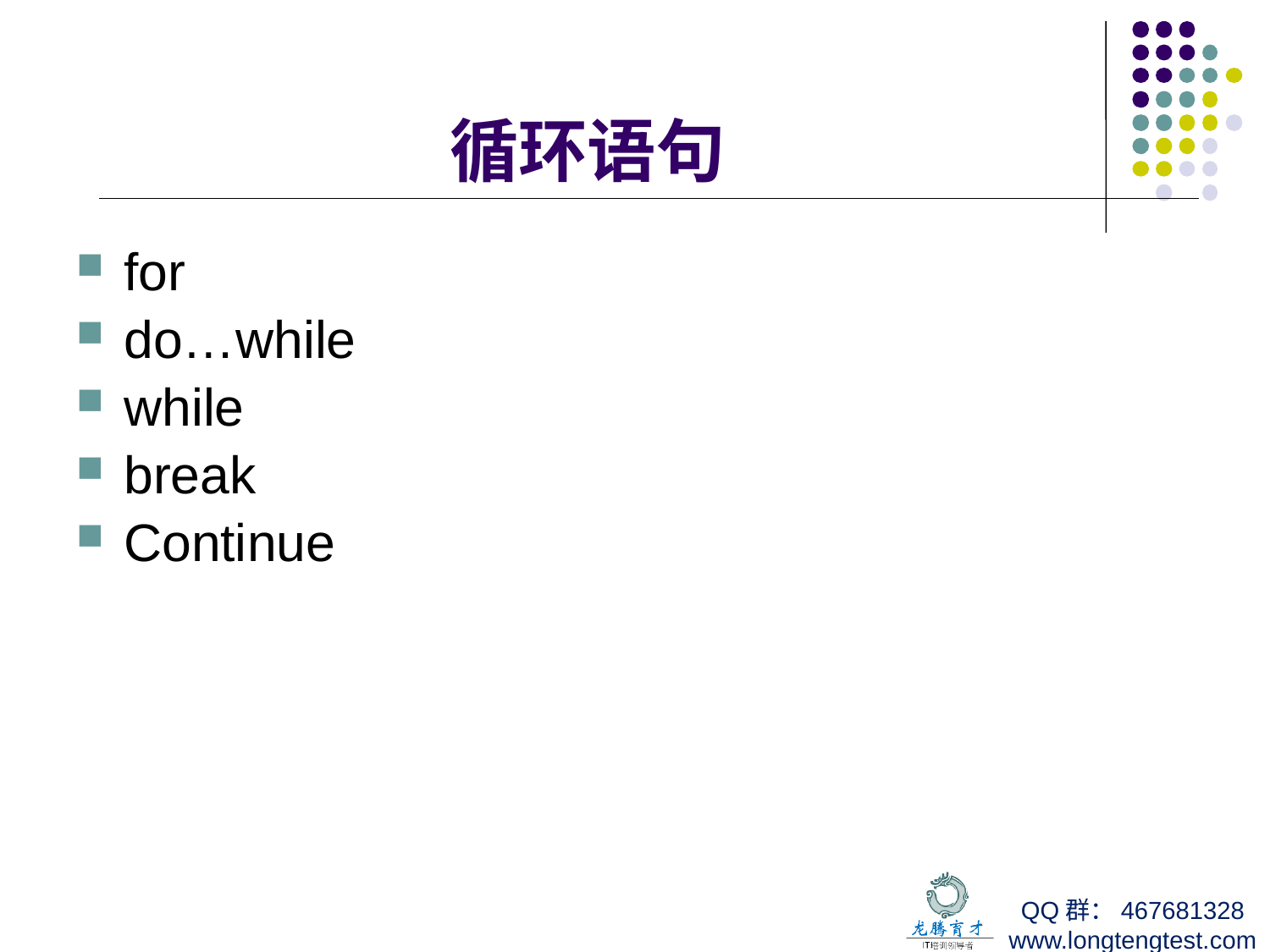

# 循环语句
for
do…while
while
break
Continue